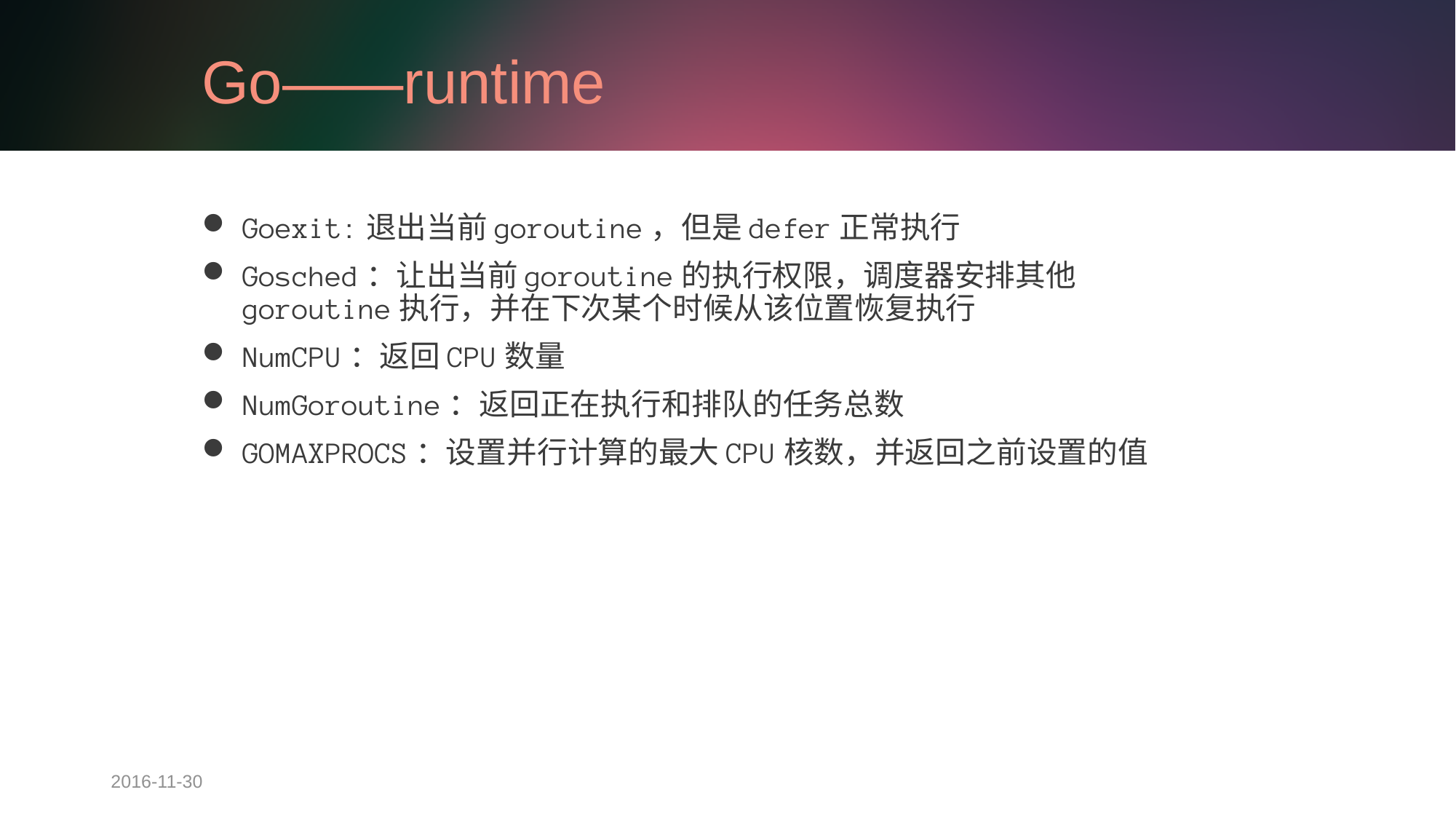

# Go——runtime
Goexit:退出当前goroutine，但是defer正常执行
Gosched：让出当前goroutine的执行权限，调度器安排其他goroutine执行，并在下次某个时候从该位置恢复执行
NumCPU：返回CPU数量
NumGoroutine：返回正在执行和排队的任务总数
GOMAXPROCS：设置并行计算的最大CPU核数，并返回之前设置的值
2016-11-30
30